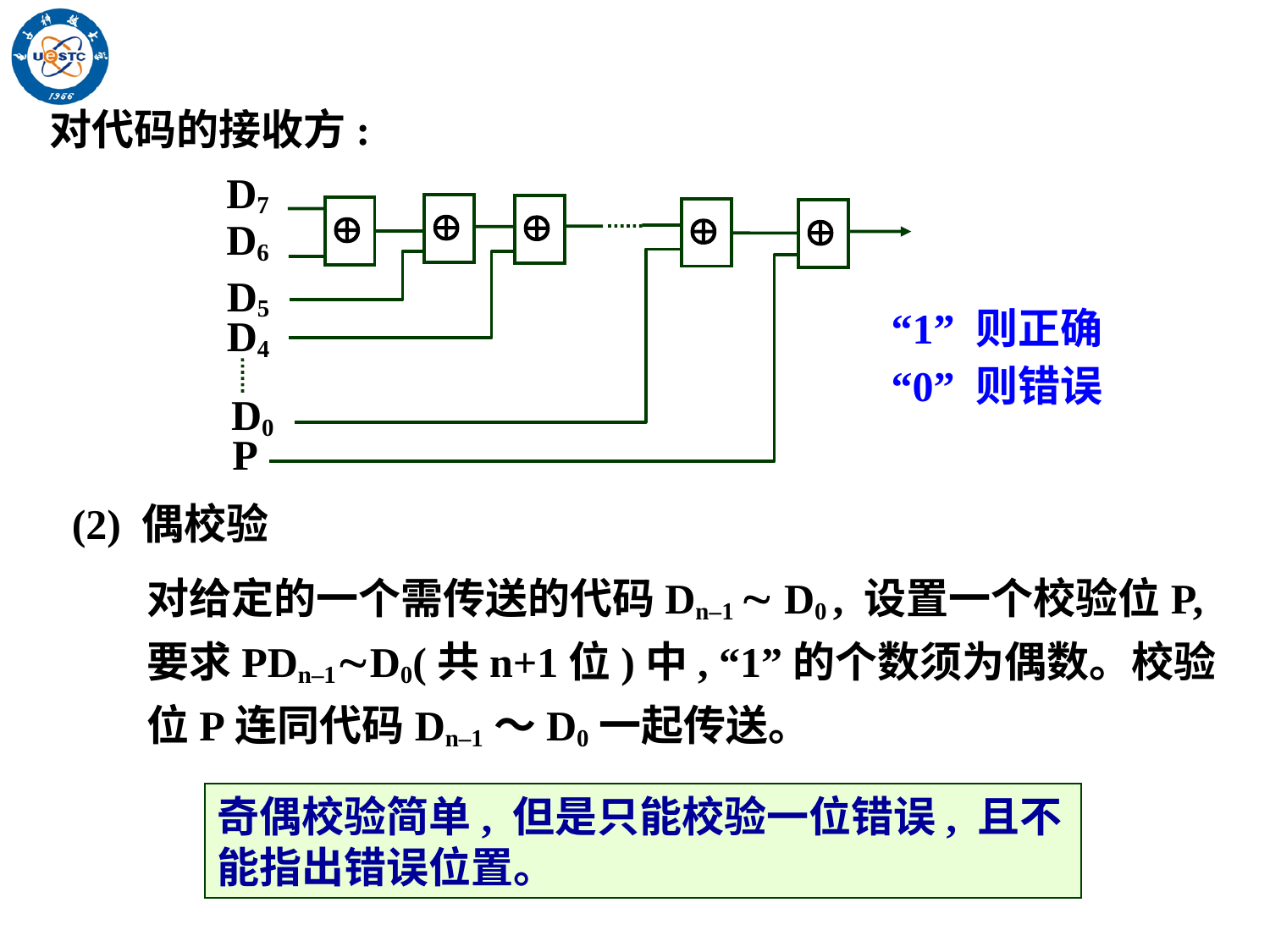

对代码的接收方:
D7
D6
⊕
⊕
⊕

⊕

⊕

D5
D4

D0
P

“1” 则正确
“0” 则错误
(2) 偶校验
对给定的一个需传送的代码Dn–1 ∼ D0 , 设置一个校验位P, 要求PDn–1∼D0(共n+1位)中, “1”的个数须为偶数。校验位P连同代码Dn–1～D0一起传送。
奇偶校验简单, 但是只能校验一位错误, 且不能指出错误位置。